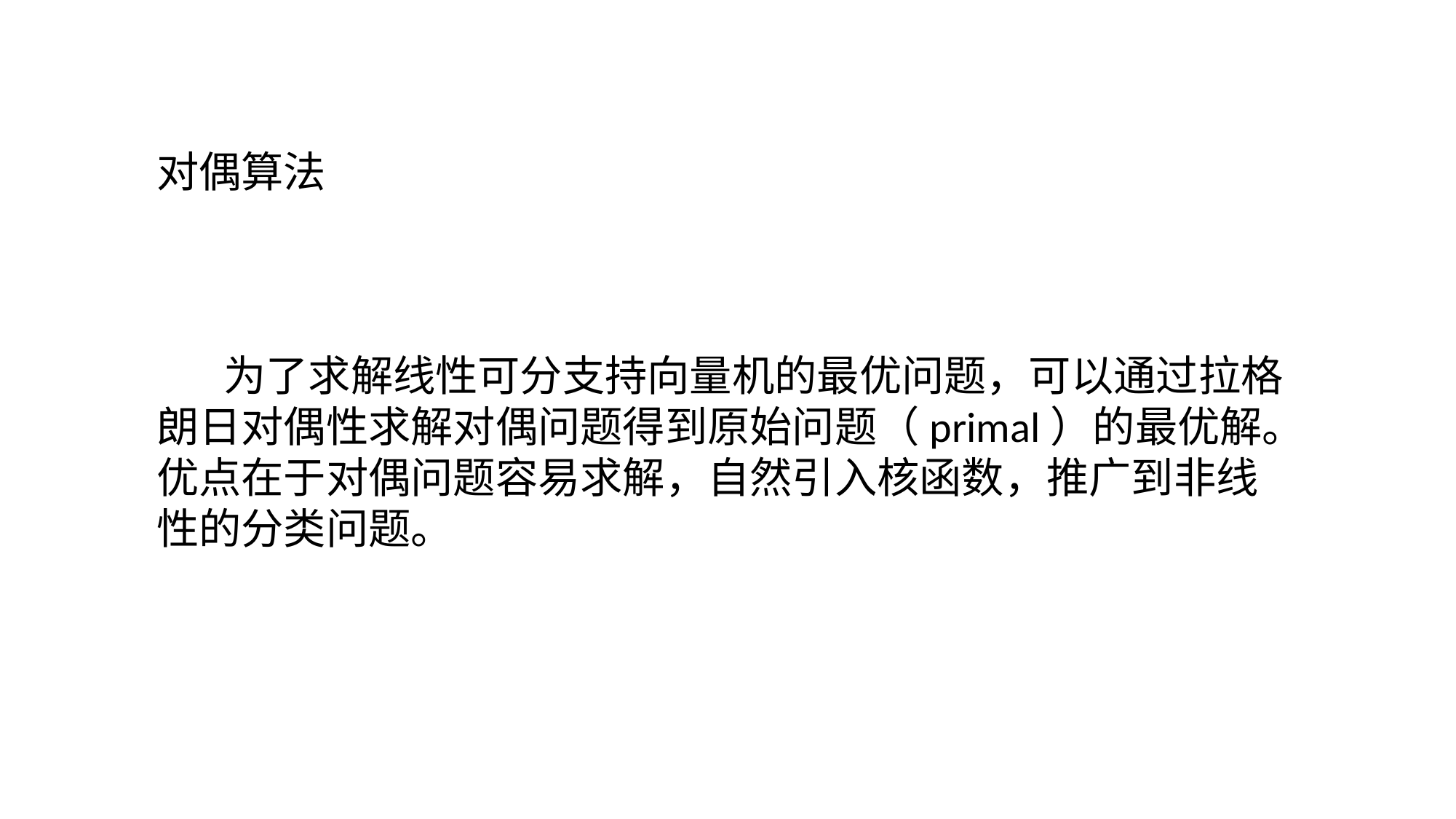

对偶算法

      为了求解线性可分支持向量机的最优问题，可以通过拉格朗日对偶性求解对偶问题得到原始问题（primal）的最优解。优点在于对偶问题容易求解，自然引入核函数，推广到非线性的分类问题。